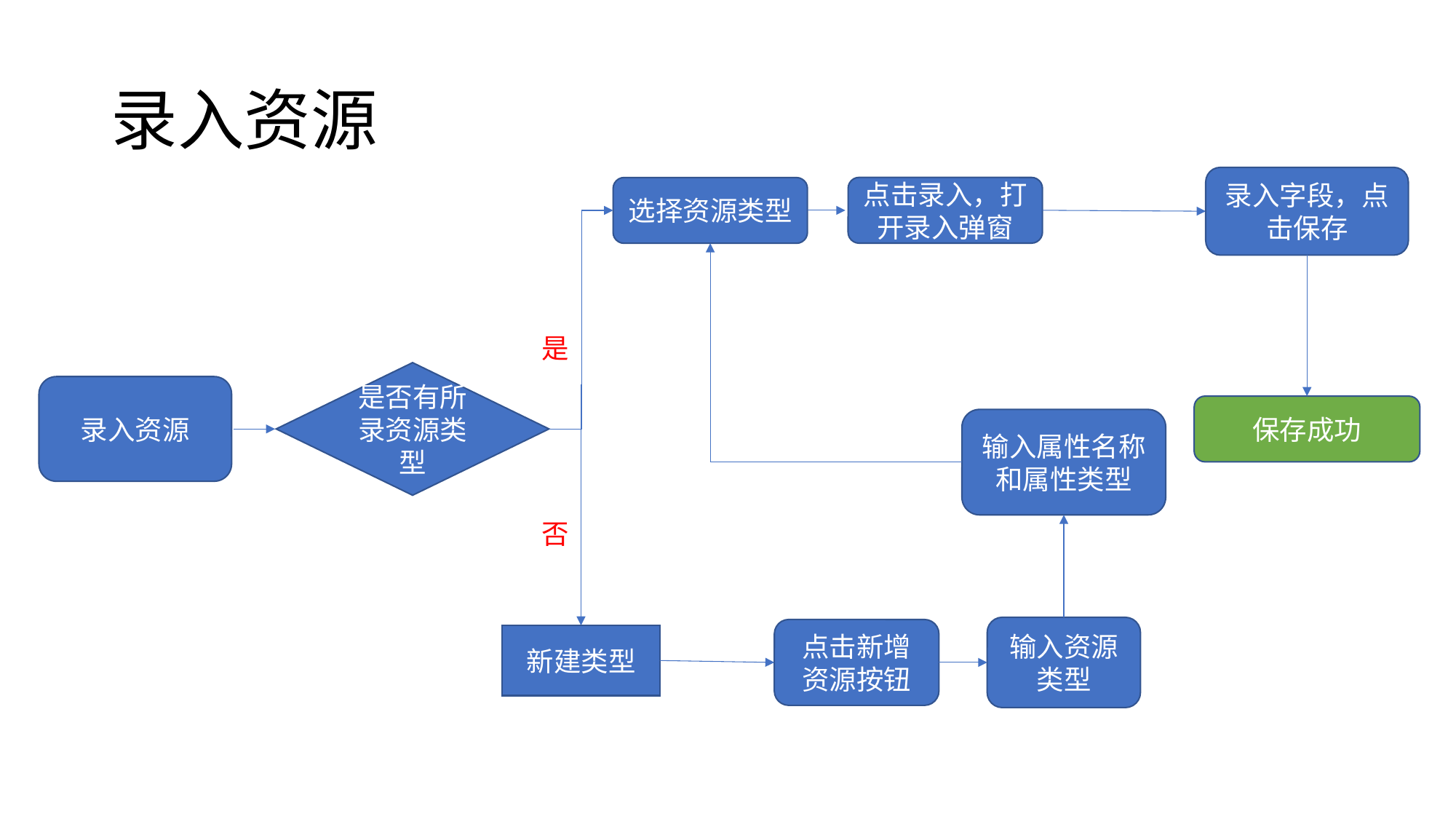

# 录入资源
录入字段，点击保存
点击录入，打开录入弹窗
选择资源类型
是
是否有所录资源类型
录入资源
保存成功
输入属性名称和属性类型
否
输入资源类型
点击新增资源按钮
新建类型